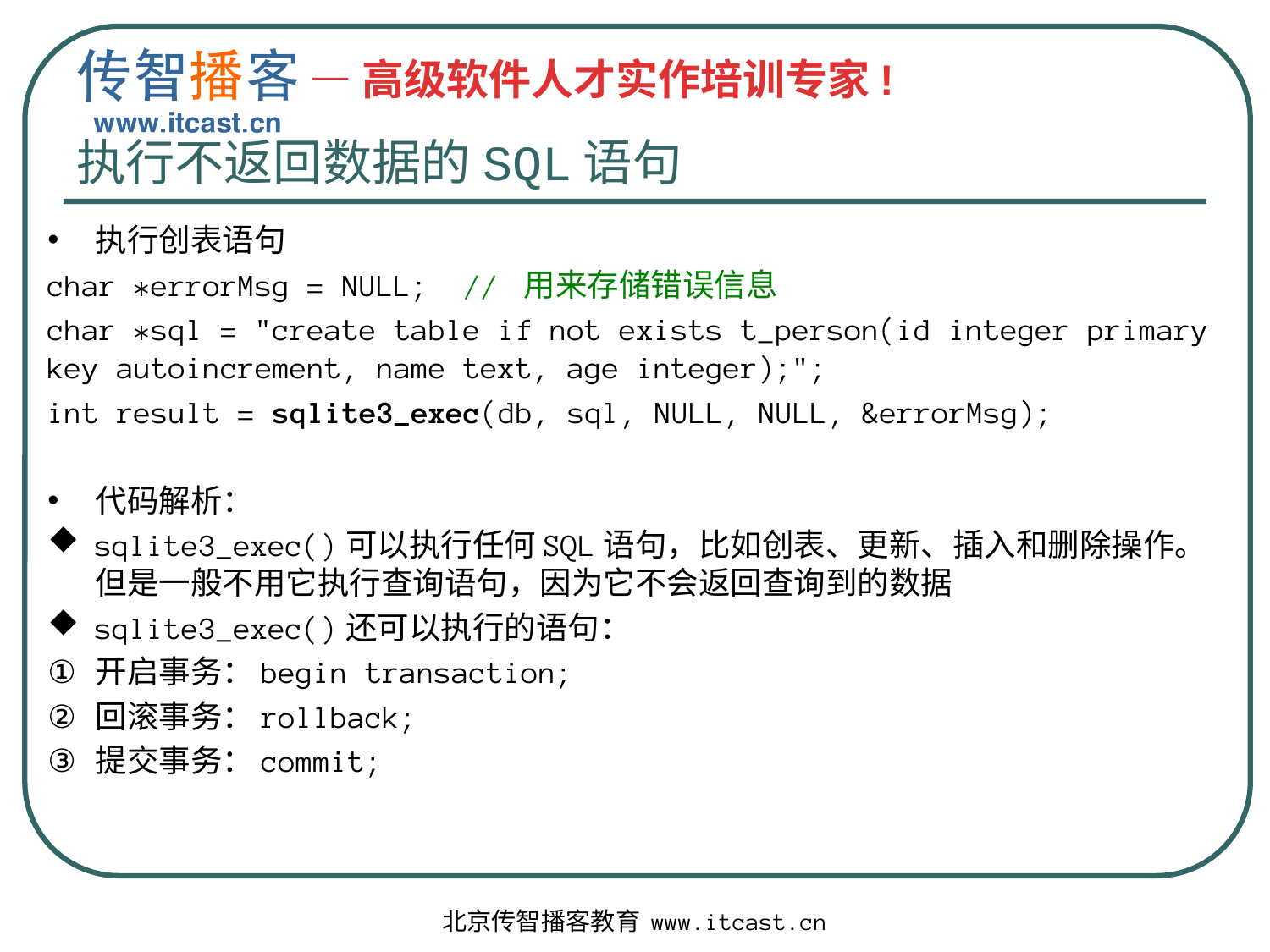

# 执行不返回数据的SQL语句
执行创表语句
char *errorMsg = NULL;  // 用来存储错误信息
char *sql = "create table if not exists t_person(id integer primary key autoincrement, name text, age integer);";
int result = sqlite3_exec(db, sql, NULL, NULL, &errorMsg);

代码解析：
sqlite3_exec()可以执行任何SQL语句，比如创表、更新、插入和删除操作。但是一般不用它执行查询语句，因为它不会返回查询到的数据
sqlite3_exec()还可以执行的语句：
开启事务：begin transaction;
回滚事务：rollback;
提交事务：commit;